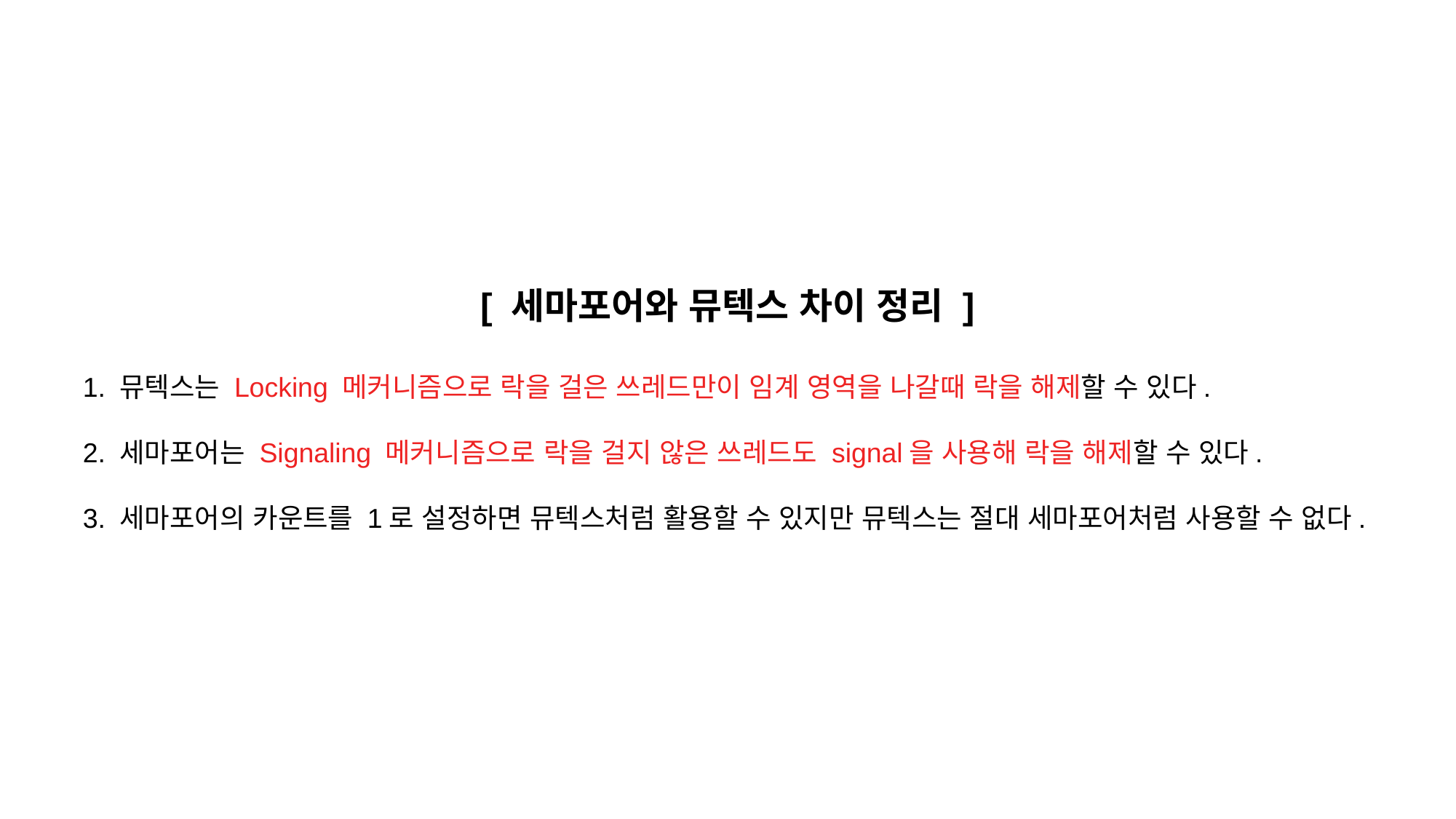

[ 세마포어와 뮤텍스 차이 정리 ]

1. 뮤텍스는 Locking 메커니즘으로 락을 걸은 쓰레드만이 임계 영역을 나갈때 락을 해제할 수 있다.

2. 세마포어는 Signaling 메커니즘으로 락을 걸지 않은 쓰레드도 signal을 사용해 락을 해제할 수 있다.

3. 세마포어의 카운트를 1로 설정하면 뮤텍스처럼 활용할 수 있지만 뮤텍스는 절대 세마포어처럼 사용할 수 없다.